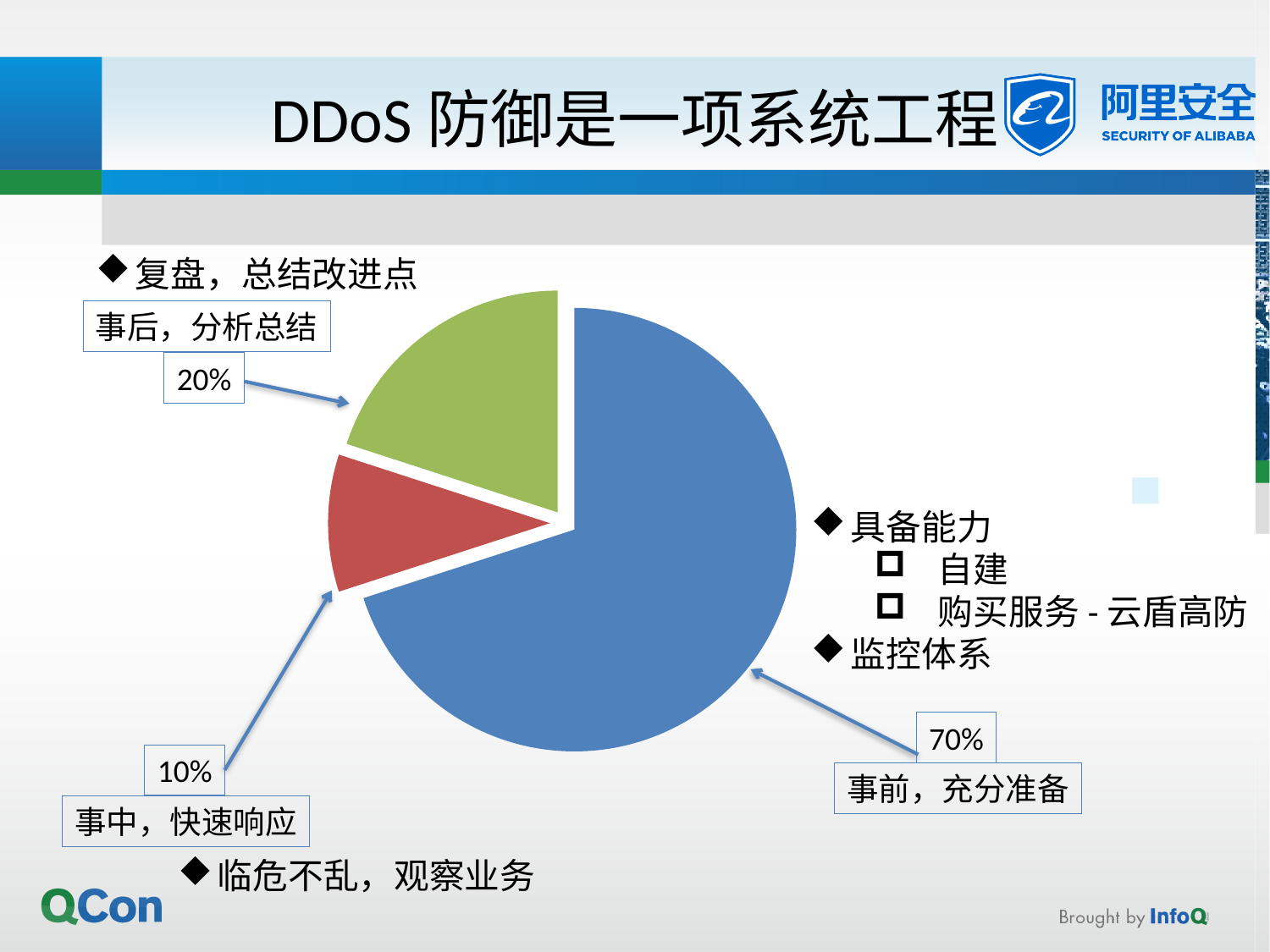

# DDoS防御是一项系统工程
复盘，总结改进点

### Chart

| Category | DDoS是一项系统工程 |
|---|---|
| 事前 | 7.0 |
| 事中 | 1.0 |
| 事后 | 2.0 |
事后，分析总结
事前，充分准备
事中，快速响应
20%
具备能力
自建
购买服务-云盾高防
监控体系
70%
10%
临危不乱，观察业务